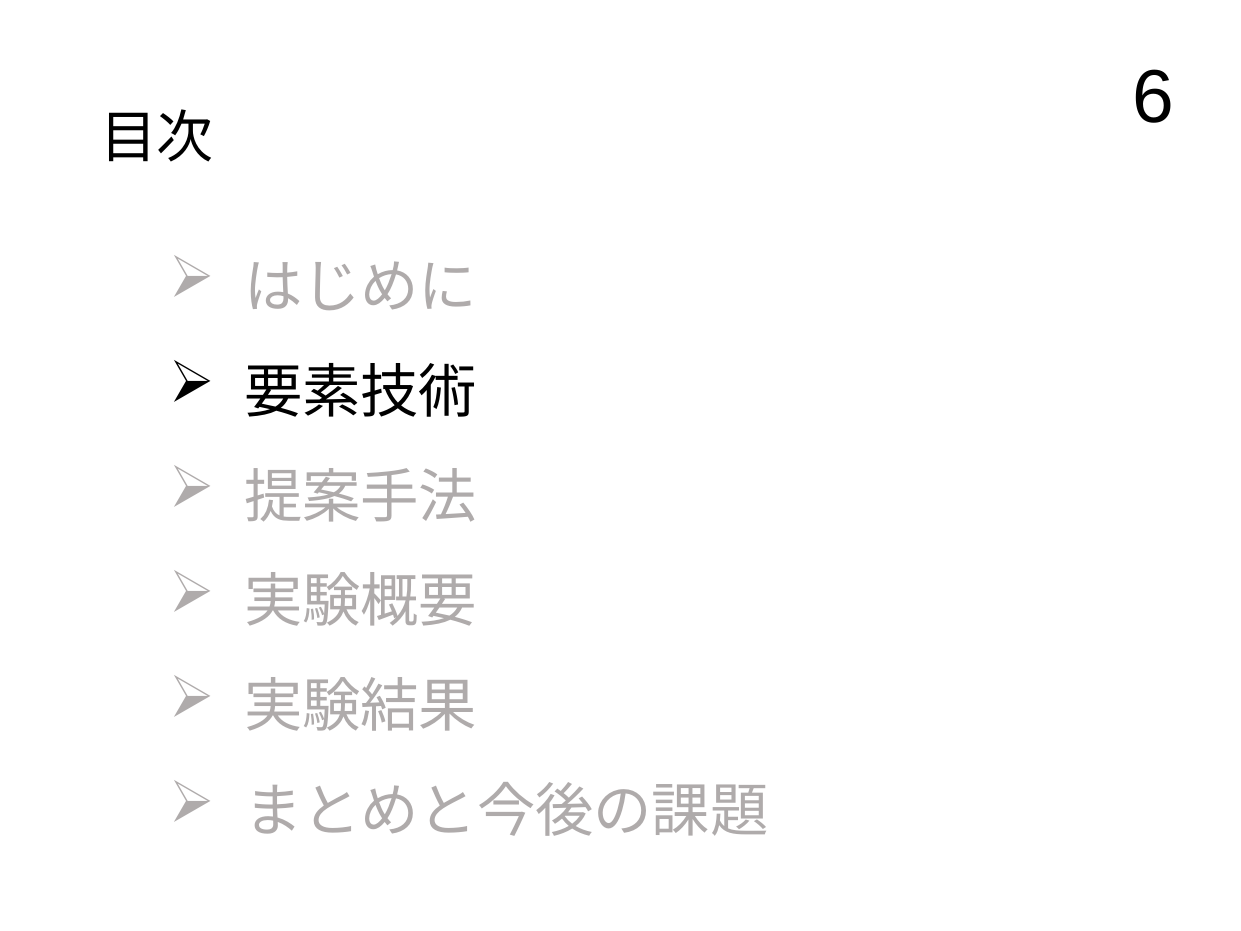

# 目次
6
はじめに
要素技術
提案手法
実験概要
実験結果
まとめと今後の課題